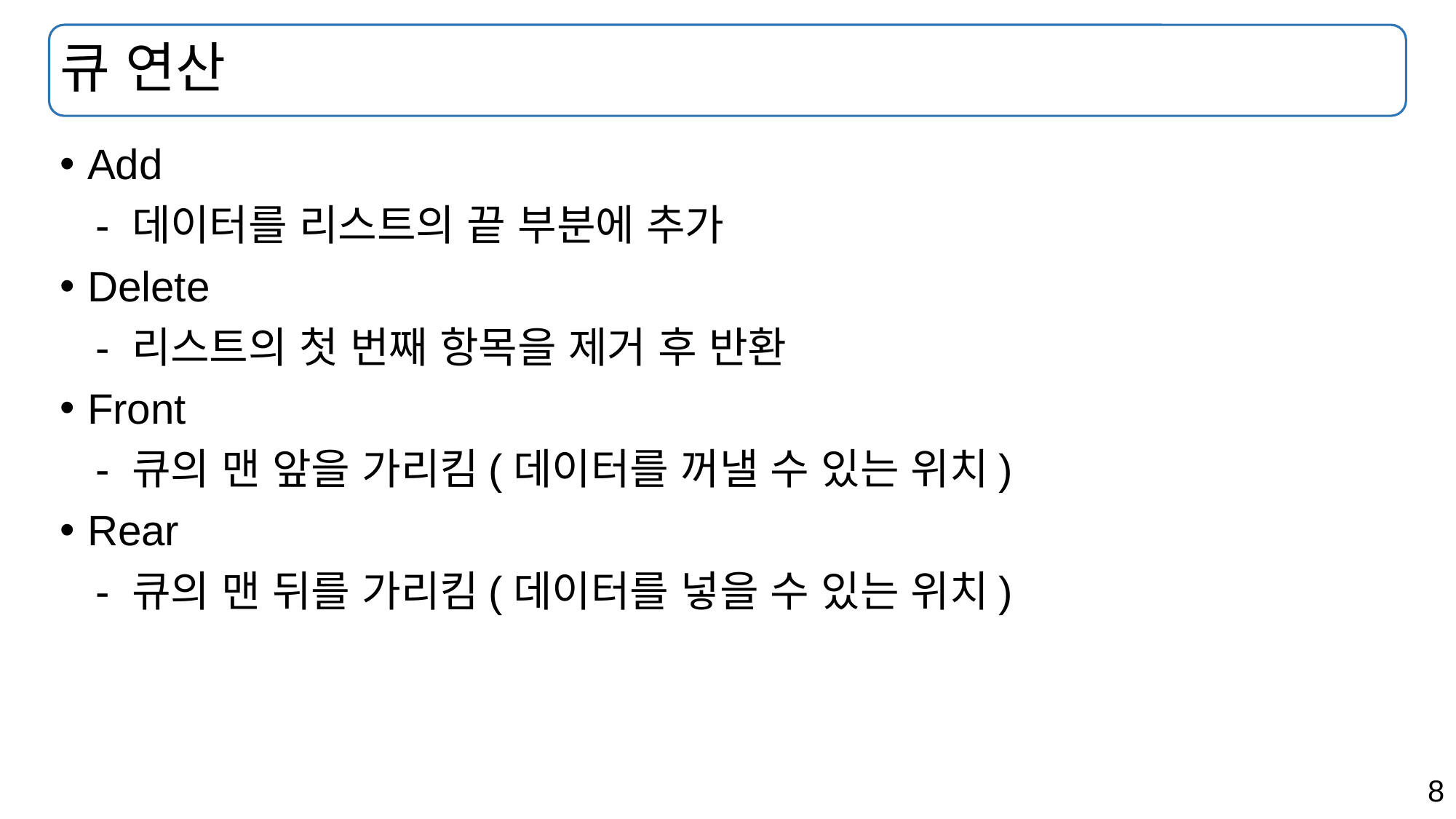

# 큐 연산
Add
   - 데이터를 리스트의 끝 부분에 추가
Delete
   - 리스트의 첫 번째 항목을 제거 후 반환
Front
   - 큐의 맨 앞을 가리킴(데이터를 꺼낼 수 있는 위치)
Rear
   - 큐의 맨 뒤를 가리킴(데이터를 넣을 수 있는 위치)